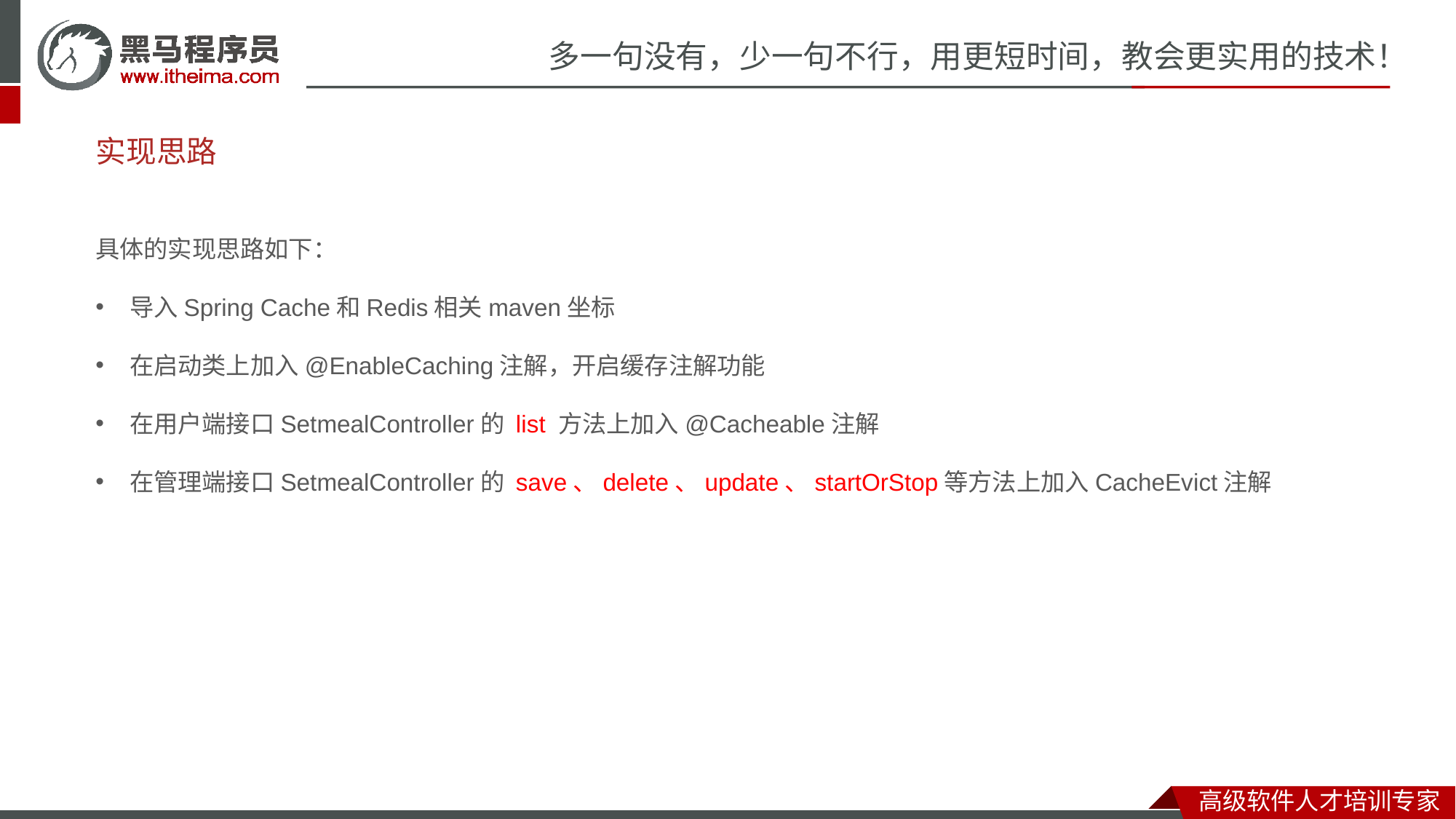

# 实现思路
具体的实现思路如下：
导入Spring Cache和Redis相关maven坐标
在启动类上加入@EnableCaching注解，开启缓存注解功能
在用户端接口SetmealController的 list 方法上加入@Cacheable注解
在管理端接口SetmealController的 save、delete、update、startOrStop等方法上加入CacheEvict注解